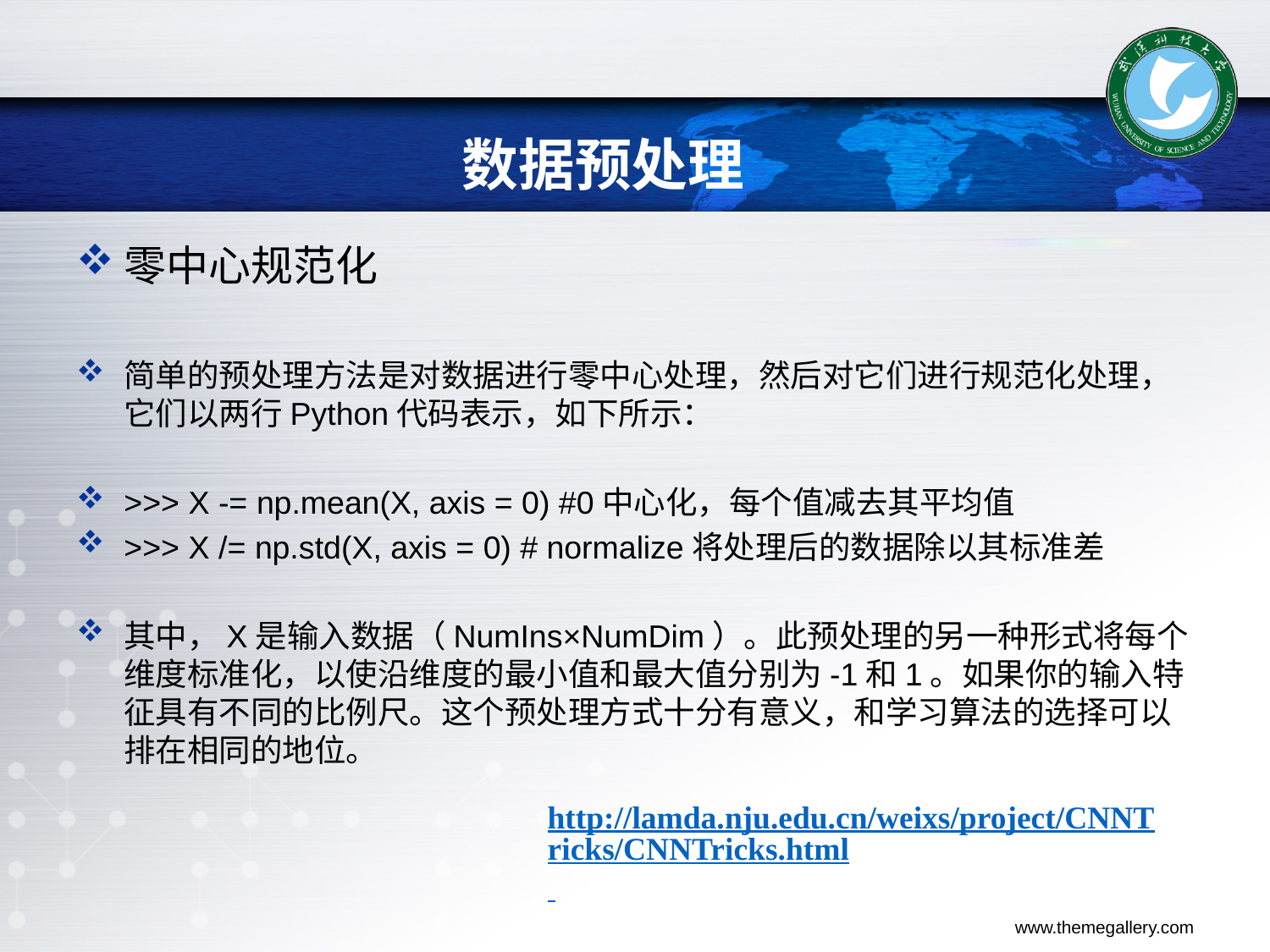

# 数据预处理
零中心规范化

简单的预处理方法是对数据进行零中心处理，然后对它们进行规范化处理，它们以两行Python代码表示，如下所示：

>>> X -= np.mean(X, axis = 0) #0中心化，每个值减去其平均值
>>> X /= np.std(X, axis = 0) # normalize将处理后的数据除以其标准差

其中，X是输入数据（NumIns×NumDim）。此预处理的另一种形式将每个维度标准化，以使沿维度的最小值和最大值分别为-1和1。如果你的输入特征具有不同的比例尺。这个预处理方式十分有意义，和学习算法的选择可以排在相同的地位。
http://lamda.nju.edu.cn/weixs/project/CNNTricks/CNNTricks.html
www.themegallery.com